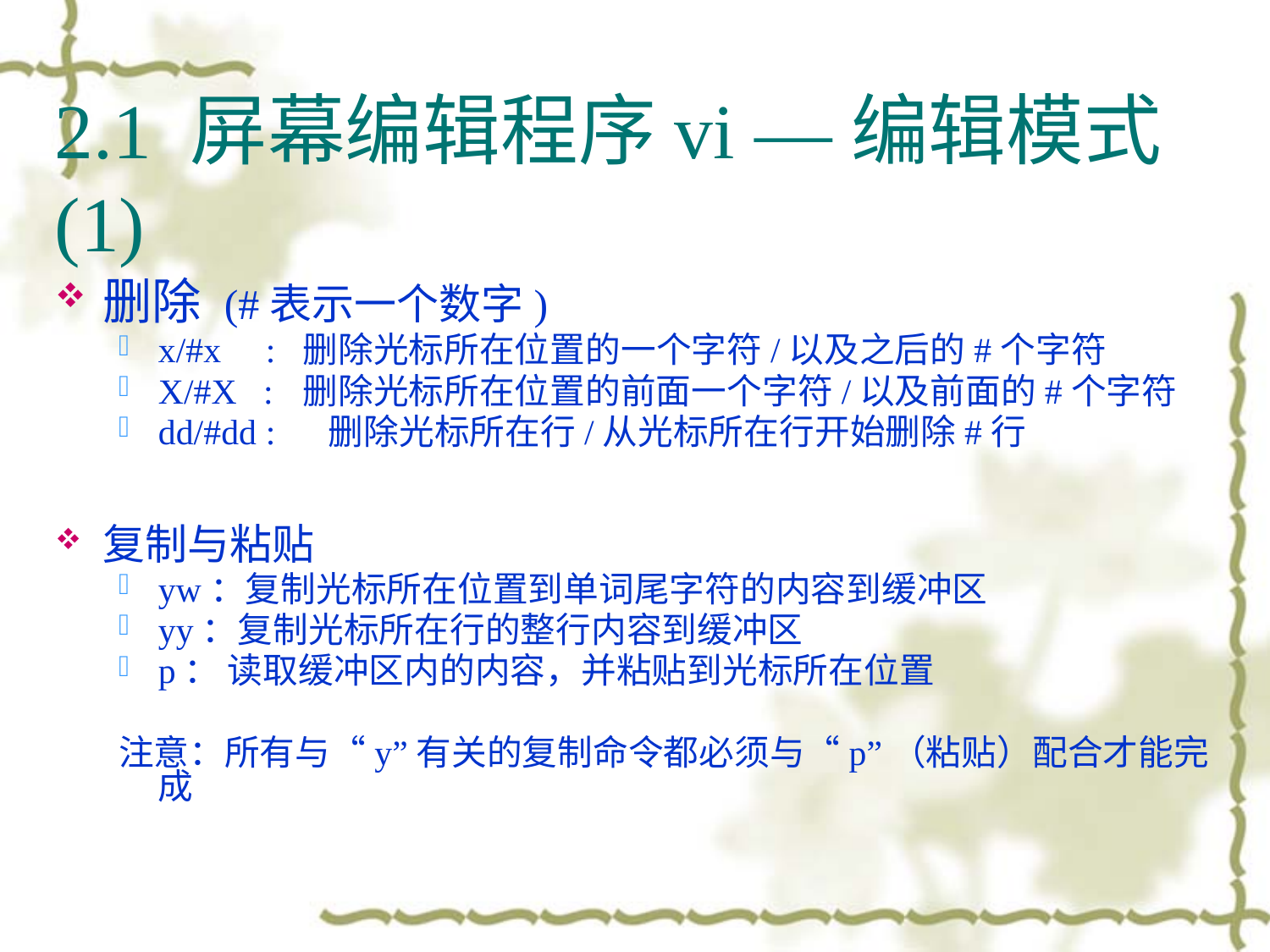

# 2.1 屏幕编辑程序vi —编辑模式(1)
删除 (#表示一个数字)
x/#x     :	 删除光标所在位置的一个字符/以及之后的#个字符
X/#X   : 	 删除光标所在位置的前面一个字符/以及前面的#个字符
dd/#dd :     删除光标所在行/从光标所在行开始删除#行

复制与粘贴
yw：复制光标所在位置到单词尾字符的内容到缓冲区
yy：复制光标所在行的整行内容到缓冲区
p： 读取缓冲区内的内容，并粘贴到光标所在位置

注意：所有与“y”有关的复制命令都必须与“p”（粘贴）配合才能完成